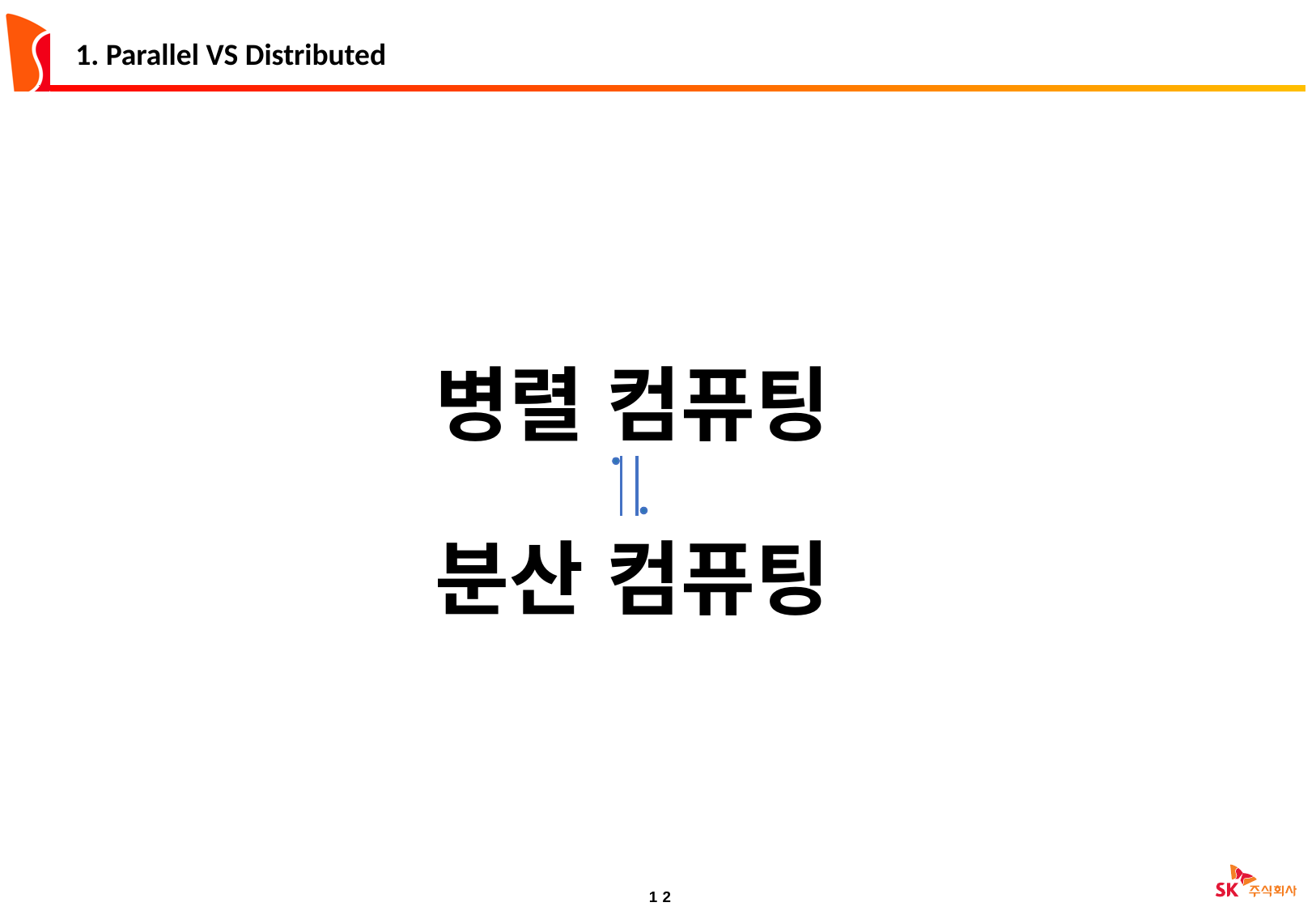

# 1. Parallel VS Distributed
병렬 컴퓨팅

분산 컴퓨팅